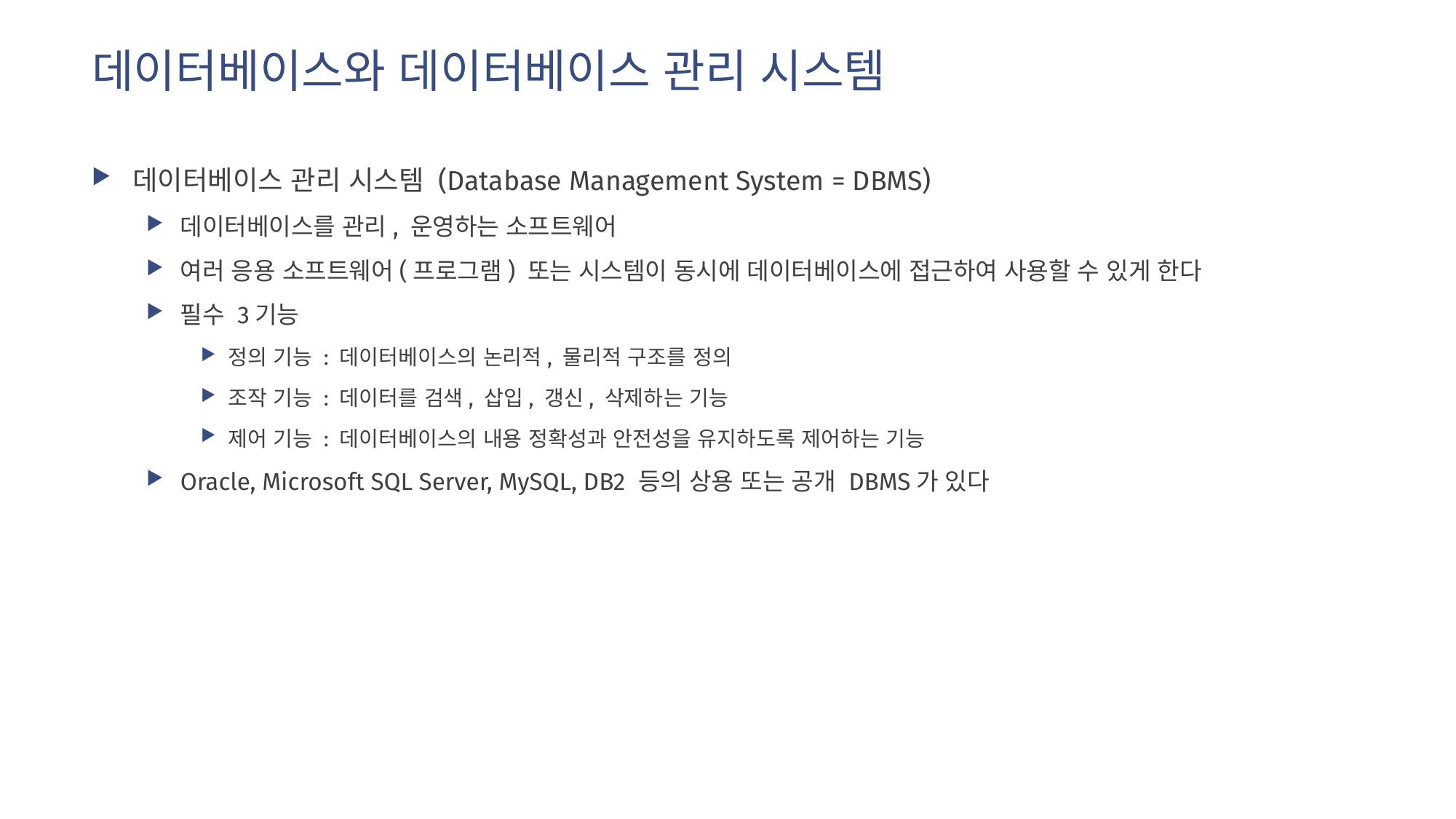

# 데이터베이스와 데이터베이스 관리 시스템
데이터베이스 관리 시스템 (Database Management System = DBMS)
데이터베이스를 관리, 운영하는 소프트웨어
여러 응용 소프트웨어(프로그램) 또는 시스템이 동시에 데이터베이스에 접근하여 사용할 수 있게 한다
필수 3기능
정의 기능 : 데이터베이스의 논리적, 물리적 구조를 정의
조작 기능 : 데이터를 검색, 삽입, 갱신, 삭제하는 기능
제어 기능 : 데이터베이스의 내용 정확성과 안전성을 유지하도록 제어하는 기능
Oracle, Microsoft SQL Server, MySQL, DB2 등의 상용 또는 공개 DBMS가 있다